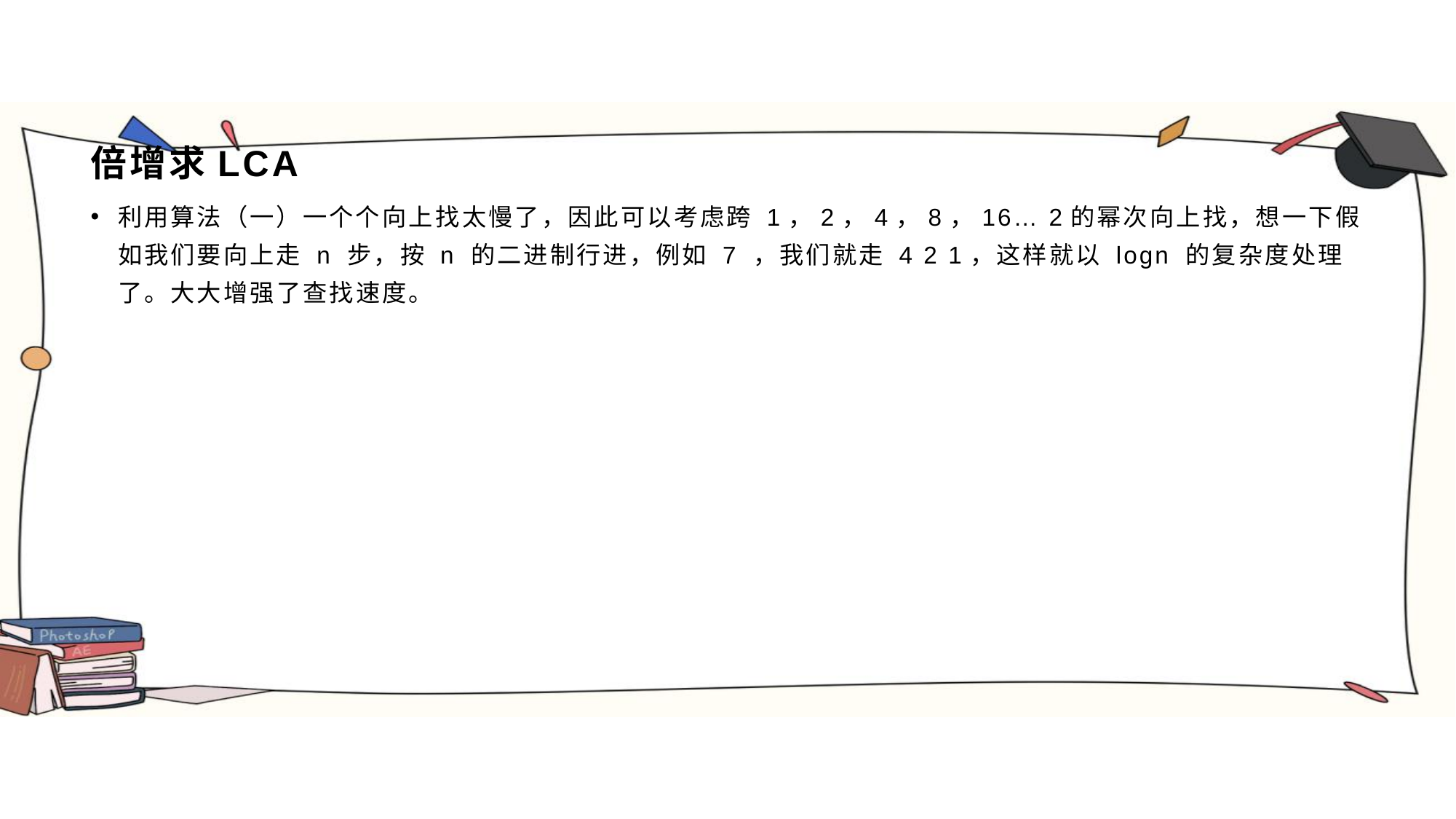

# 倍增求LCA
利用算法（一）一个个向上找太慢了，因此可以考虑跨 1，2，4，8，16… 2的幂次向上找，想一下假如我们要向上走 n 步，按 n 的二进制行进，例如 7 ，我们就走 4 2 1，这样就以 logn 的复杂度处理了。大大增强了查找速度。